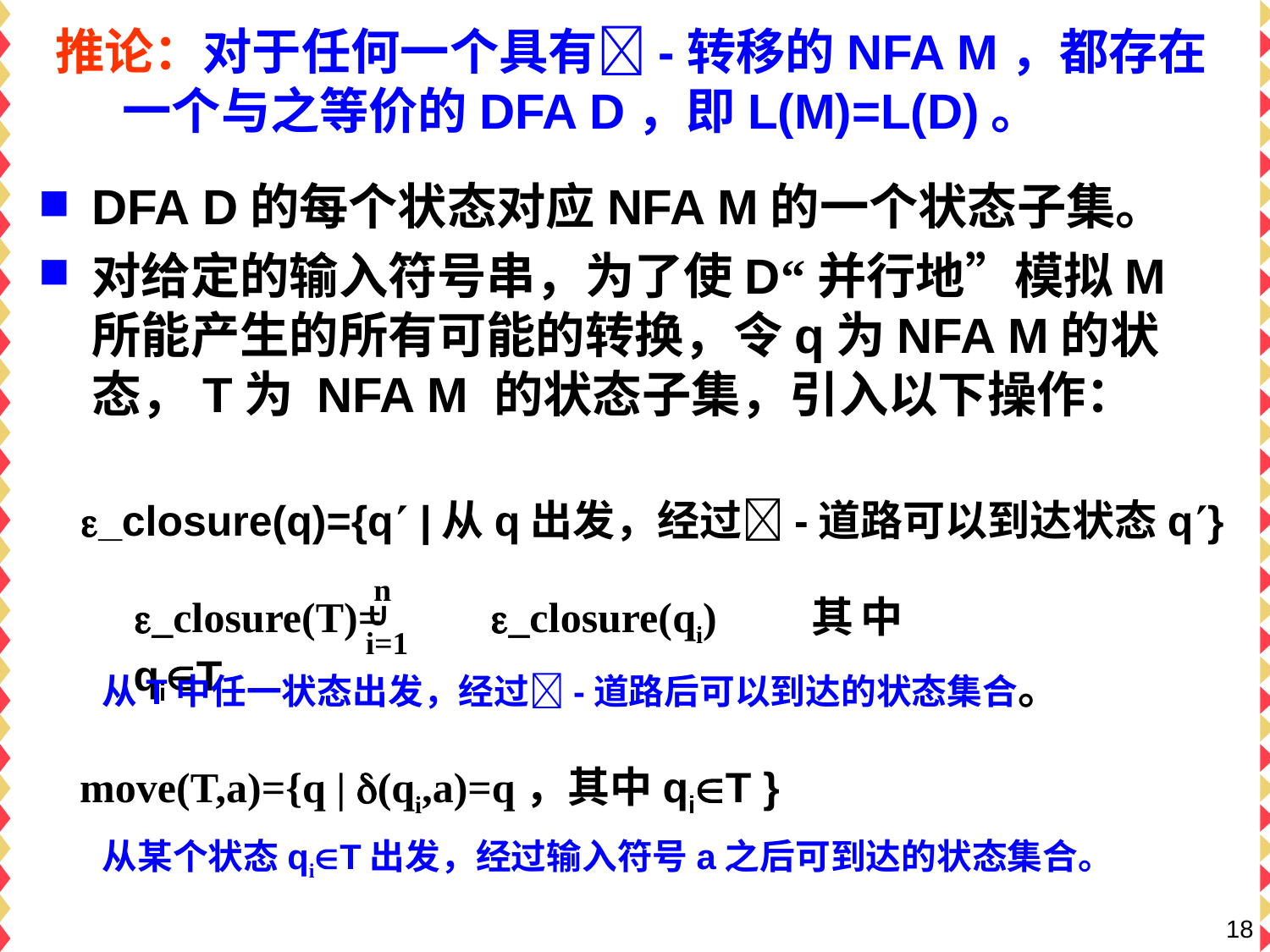

# 推论：对于任何一个具有ε-转移的NFA M，都存在 一个与之等价的DFA D，即L(M)=L(D)。
DFA D的每个状态对应NFA M的一个状态子集。
对给定的输入符号串，为了使D“并行地”模拟M所能产生的所有可能的转换，令q为NFA M的状态，T为 NFA M 的状态子集，引入以下操作：

   ε_closure(q)={q′ |从q出发，经过ε-道路可以到达状态q′}
   n
 ∪
  i=1
ε_closure(T)=      ε_closure(qi)    其中 qi∈T
     从T中任一状态出发，经过ε-道路后可以到达的状态集合。

   move(T,a)={q | δ(qi,a)=q，其中qi∈T }
     从某个状态qi∈T出发，经过输入符号a之后可到达的状态集合。
18